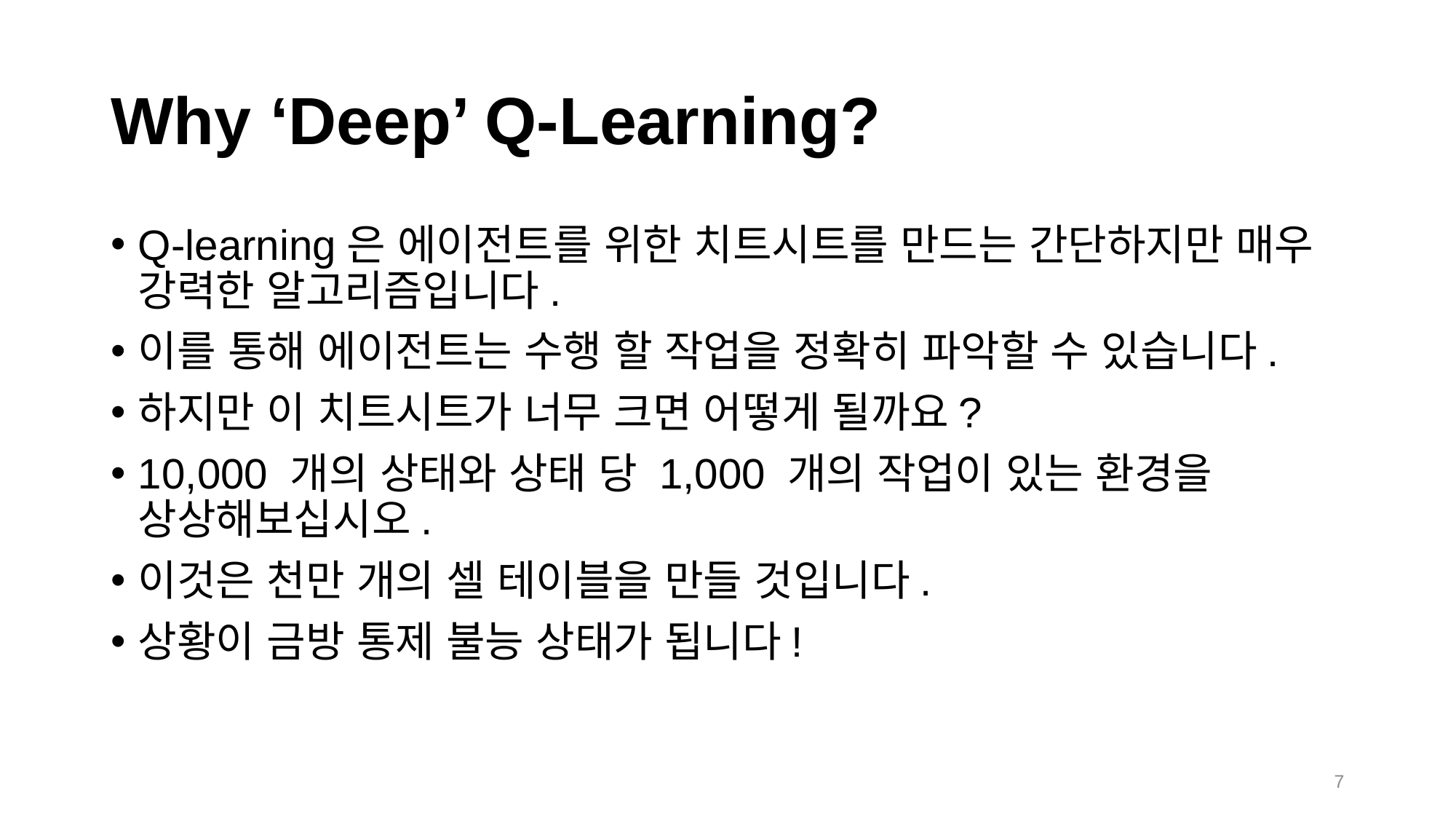

# Why ‘Deep’ Q-Learning?
Q-learning은 에이전트를 위한 치트시트를 만드는 간단하지만 매우 강력한 알고리즘입니다.
이를 통해 에이전트는 수행 할 작업을 정확히 파악할 수 있습니다.
하지만 이 치트시트가 너무 크면 어떻게 될까요?
10,000 개의 상태와 상태 당 1,000 개의 작업이 있는 환경을 상상해보십시오.
이것은 천만 개의 셀 테이블을 만들 것입니다.
상황이 금방 통제 불능 상태가 됩니다!
7